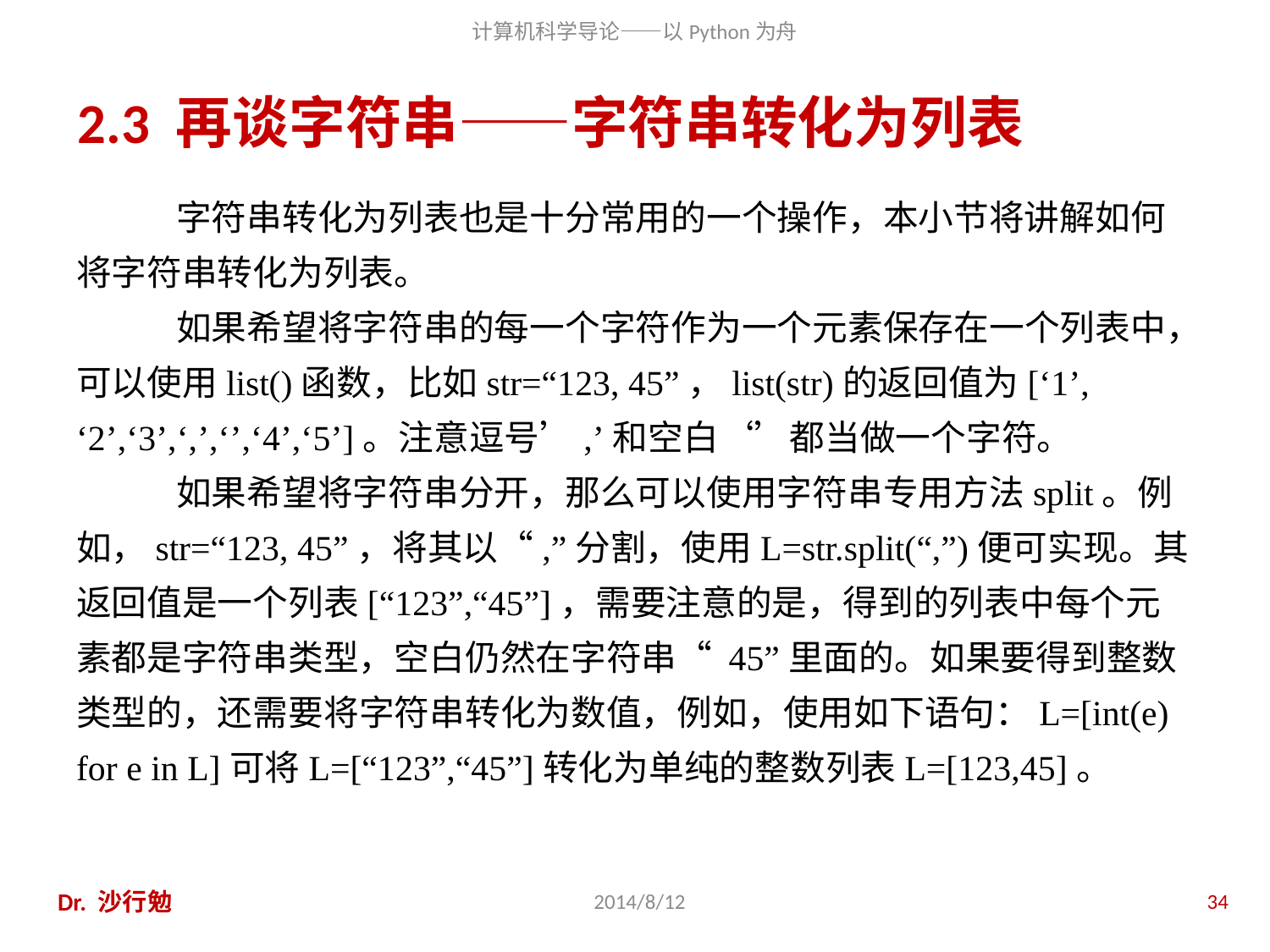

# 2.3 再谈字符串——字符串转化为列表
字符串转化为列表也是十分常用的一个操作，本小节将讲解如何将字符串转化为列表。
如果希望将字符串的每一个字符作为一个元素保存在一个列表中，可以使用list()函数，比如str=“123, 45”，list(str)的返回值为[‘1’, ‘2’,‘3’,‘,’,‘’,‘4’,‘5’]。注意逗号’,’和空白‘’都当做一个字符。
如果希望将字符串分开，那么可以使用字符串专用方法split。例如，str=“123, 45”，将其以“,”分割，使用L=str.split(“,”)便可实现。其返回值是一个列表[“123”,“45”]，需要注意的是，得到的列表中每个元素都是字符串类型，空白仍然在字符串“ 45”里面的。如果要得到整数类型的，还需要将字符串转化为数值，例如，使用如下语句：L=[int(e) for e in L]可将L=[“123”,“45”]转化为单纯的整数列表L=[123,45]。
Dr. 沙行勉
2014/8/12
34